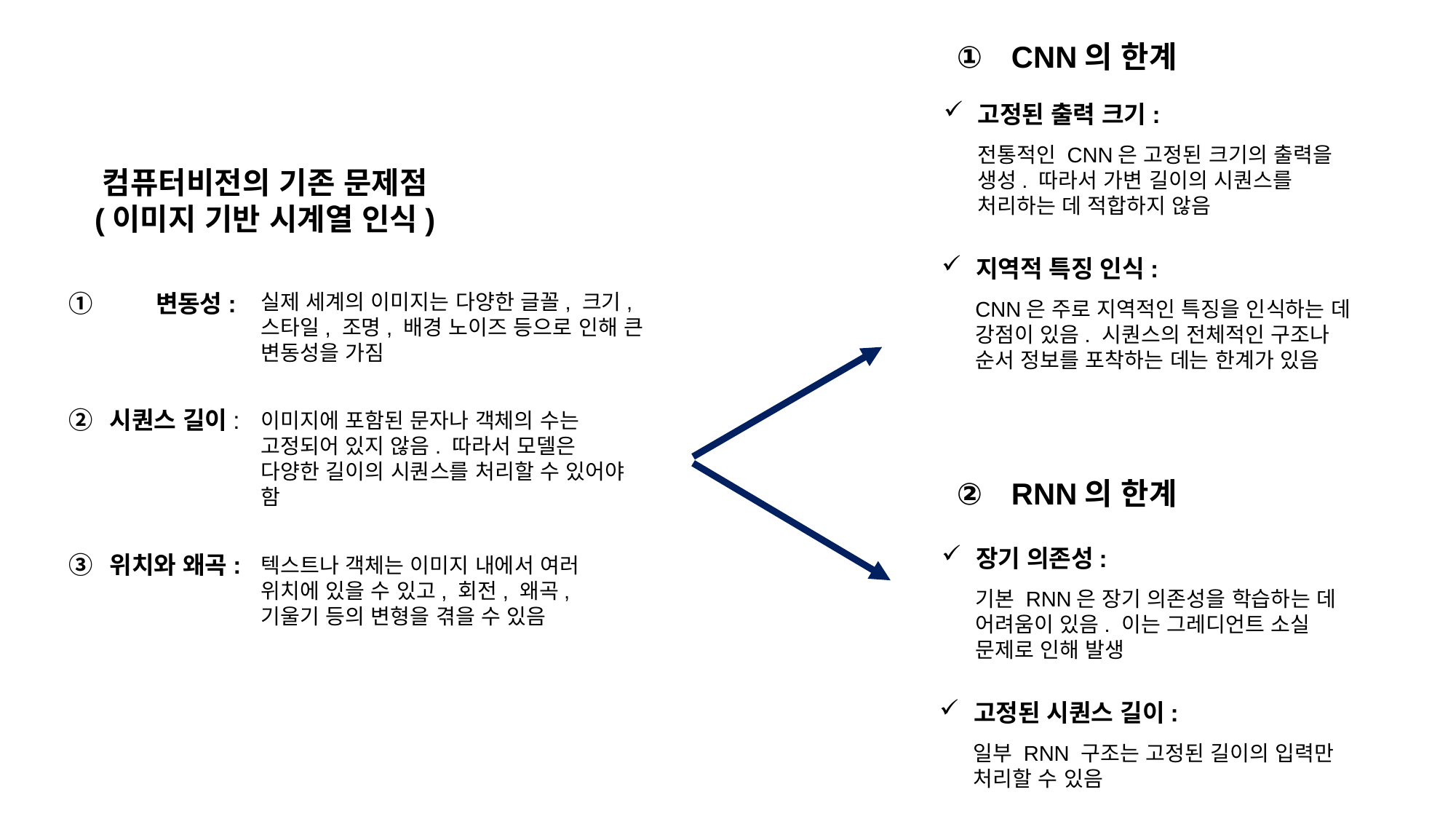

CNN의 한계

RNN의 한계
고정된 출력 크기:
전통적인 CNN은 고정된 크기의 출력을 생성. 따라서 가변 길이의 시퀀스를 처리하는 데 적합하지 않음
컴퓨터비전의 기존 문제점
(이미지 기반 시계열 인식)
      변동성:

시퀀스 길이:

위치와 왜곡:
실제 세계의 이미지는 다양한 글꼴, 크기, 스타일, 조명, 배경 노이즈 등으로 인해 큰 변동성을 가짐
이미지에 포함된 문자나 객체의 수는 고정되어 있지 않음. 따라서 모델은 다양한 길이의 시퀀스를 처리할 수 있어야 함
텍스트나 객체는 이미지 내에서 여러 위치에 있을 수 있고, 회전, 왜곡, 기울기 등의 변형을 겪을 수 있음
지역적 특징 인식:
CNN은 주로 지역적인 특징을 인식하는 데 강점이 있음. 시퀀스의 전체적인 구조나 순서 정보를 포착하는 데는 한계가 있음
장기 의존성:
기본 RNN은 장기 의존성을 학습하는 데 어려움이 있음. 이는 그레디언트 소실 문제로 인해 발생
고정된 시퀀스 길이:
일부 RNN 구조는 고정된 길이의 입력만 처리할 수 있음